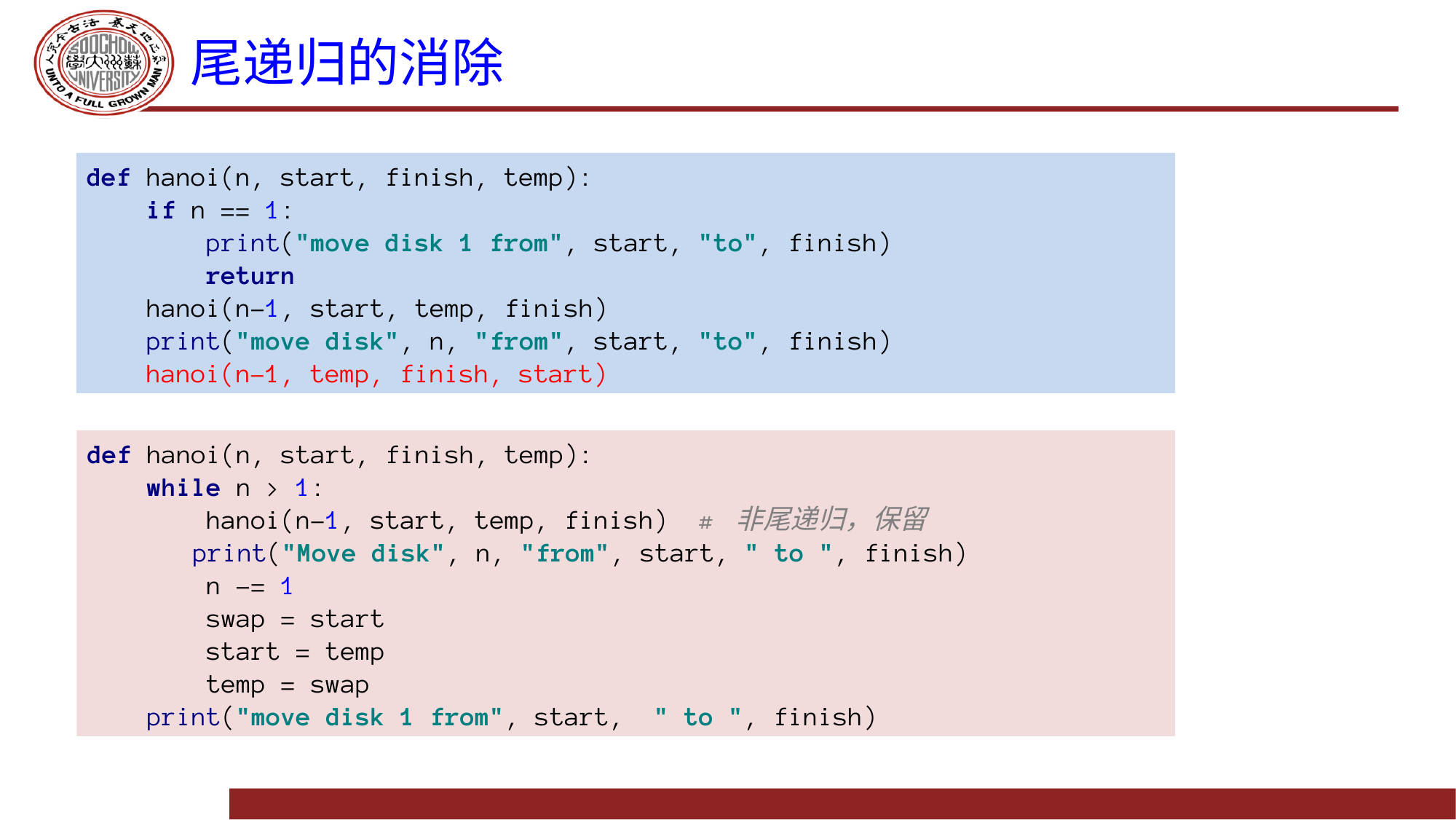

# 尾递归的消除
def hanoi(n, start, finish, temp):
    if n == 1:
        print("move disk 1 from", start, "to", finish)
        return
    hanoi(n-1, start, temp, finish)
    print("move disk", n, "from", start, "to", finish)
    hanoi(n-1, temp, finish, start)
def hanoi(n, start, finish, temp):
    while n > 1:
        hanoi(n-1, start, temp, finish)  # 非尾递归，保留
                print("Move disk", n, "from", start, " to ", finish)
        n -= 1
        swap = start
        start = temp
        temp = swap
    print("move disk 1 from", start,  " to ", finish)